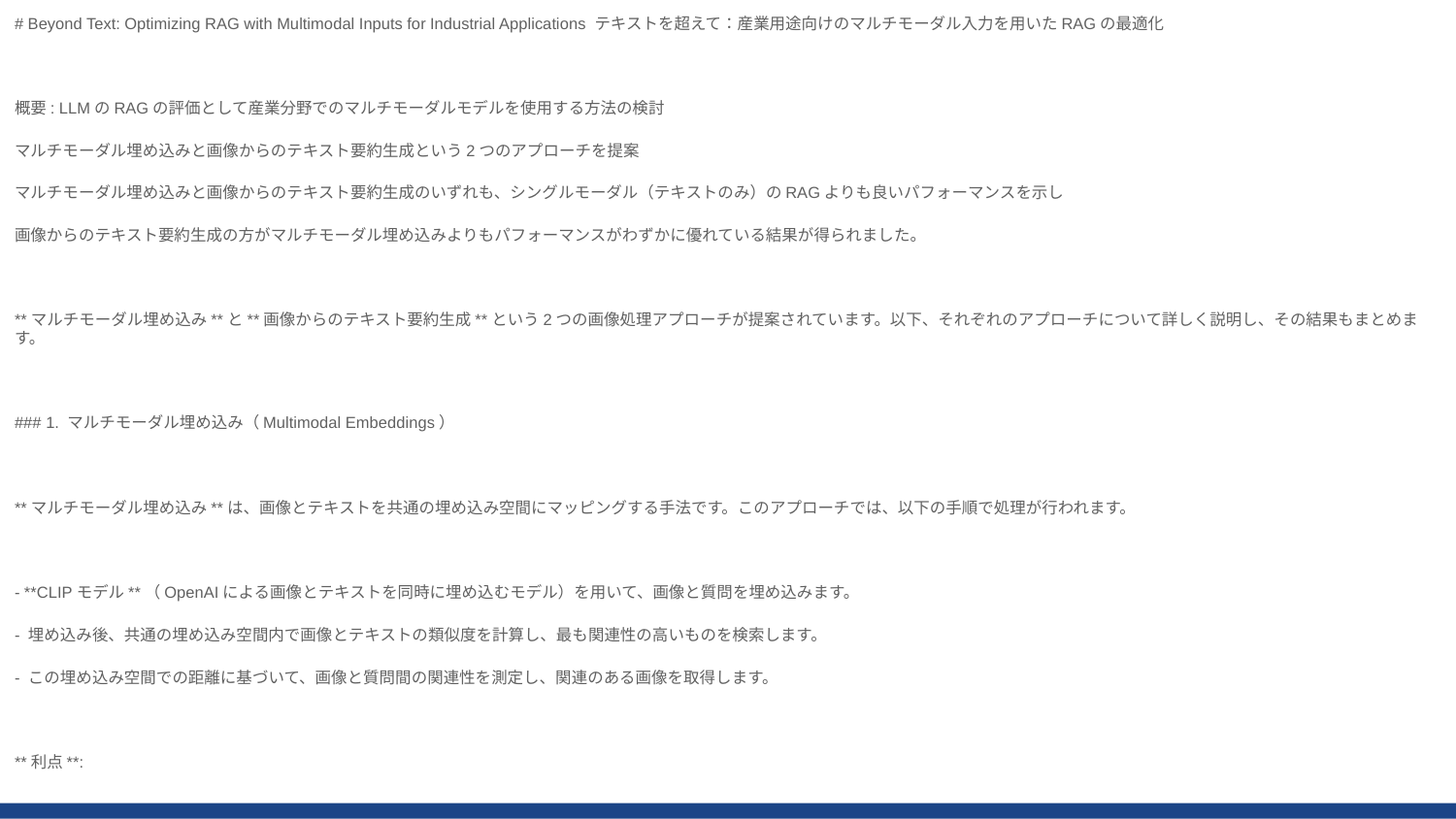

# Beyond Text: Optimizing RAG with Multimodal Inputs for Industrial Applications テキストを超えて：産業用途向けのマルチモーダル入力を用いたRAGの最適化

概要: LLMのRAGの評価として産業分野でのマルチモーダルモデルを使用する方法の検討
マルチモーダル埋め込みと画像からのテキスト要約生成という2つのアプローチを提案
マルチモーダル埋め込みと画像からのテキスト要約生成のいずれも、シングルモーダル（テキストのみ）のRAGよりも良いパフォーマンスを示し
画像からのテキスト要約生成の方がマルチモーダル埋め込みよりもパフォーマンスがわずかに優れている結果が得られました。

**マルチモーダル埋め込み**と**画像からのテキスト要約生成**という2つの画像処理アプローチが提案されています。以下、それぞれのアプローチについて詳しく説明し、その結果もまとめます。

### 1. マルチモーダル埋め込み（Multimodal Embeddings）

**マルチモーダル埋め込み**は、画像とテキストを共通の埋め込み空間にマッピングする手法です。このアプローチでは、以下の手順で処理が行われます。

- **CLIPモデル**（OpenAIによる画像とテキストを同時に埋め込むモデル）を用いて、画像と質問を埋め込みます。
- 埋め込み後、共通の埋め込み空間内で画像とテキストの類似度を計算し、最も関連性の高いものを検索します。
- この埋め込み空間での距離に基づいて、画像と質問間の関連性を測定し、関連のある画像を取得します。

**利点**:

- 画像とテキストの両方を共通のベクトル空間で扱うため、直接的な類似度計算が可能です。
- 画像と質問の関連性を高精度に捉えることができる。

**課題**:

- 埋め込みモデルの品質に依存するため、埋め込みの性能が十分でないと正確な検索が難しくなります。
- マルチモーダル埋め込みによる情報の抽出が、特に産業分野での画像（例えば図表や機器の詳細図）の内容理解に対して限界があることが確認されました。

### 2. 画像からのテキスト要約生成（Text Embeddings from Image Summaries）

**画像からのテキスト要約生成**のアプローチは、画像を要約し、そのテキスト要約を基に検索するという手法です。具体的には以下の手順を踏みます。

- **画像要約生成**: 画像からテキスト要約を生成するためにマルチモーダルLLM（例えばGPT-4 Vision）を用います。これにより、画像の内容を簡潔にテキスト化します。
- **テキスト埋め込み**: 生成したテキスト要約を埋め込みに変換し、検索可能な形でデータベースに格納します。
- **検索と回答生成**: 埋め込まれた要約テキストを用いて、質問に最も関連する画像情報を検索し、LLMにより回答を生成します。

**利点**:

- **画像情報の抽象化**: 画像から生成された要約を用いることで、画像の内容をより柔軟に扱うことが可能となります。特に、画像内の詳細情報（例えば手順や構造）を明確にすることに役立ちます。
- **柔軟性と最適化の可能性**: 要約の生成プロセスで、必要に応じて特定の情報に焦点を当てるなど、カスタマイズが可能です。加えて、画像要約の生成モデルやテキスト埋め込みモデルをタスクに特化させることで、パフォーマンスの向上が見込めます。

**課題**:

- 画像要約の品質が検索精度に直接影響を与えるため、要約内容が適切でない場合、適切な画像が取得されないリスクがあります。

### 実験結果の比較

両アプローチの実験結果について、次の点が確認されています。

- **マルチモーダル埋め込み**と**画像からのテキスト要約生成**のいずれも、シングルモーダル（テキストのみ）のRAGよりも良いパフォーマンスを示しました。
- **画像からのテキスト要約生成**の方が**マルチモーダル埋め込み**よりもパフォーマンスがわずかに優れている結果が得られました。特に、生成される回答の正確さ（Answer Correctness）や関連性（Answer Relevancy）において優位性が見られました。
- **画像からのテキスト要約生成**のアプローチは、要約の生成過程をカスタマイズすることができるため、柔軟な最適化が可能であり、今後の改良の余地が大きいとされています。
- 一方で、**マルチモーダル埋め込み**は、LLMのモデル性能や埋め込みの品質に依存する部分が大きく、特に画像の内容を正確に捉えたい場合には限界があることが分かりました。